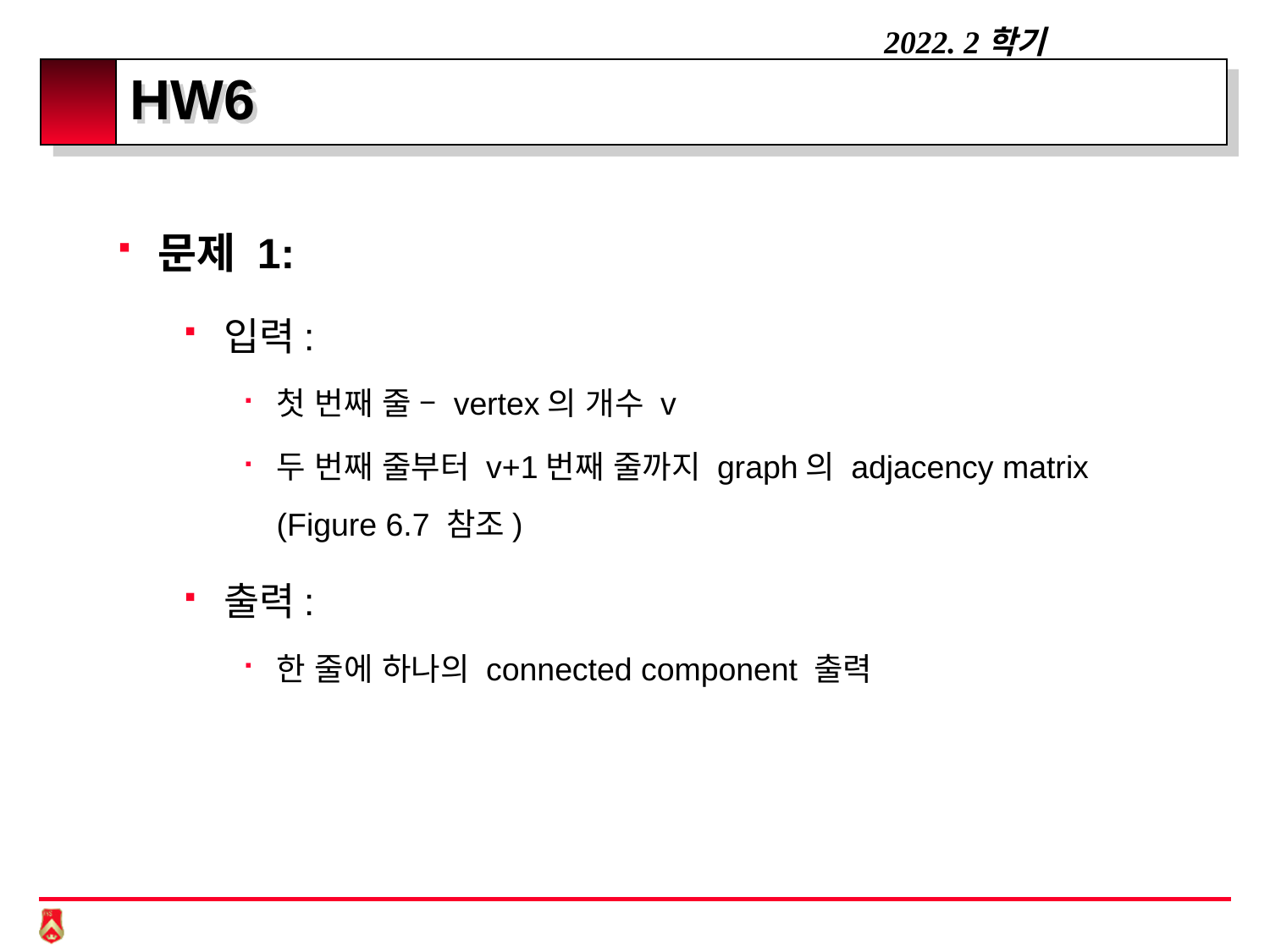

# HW6

문제 1:
입력:
첫 번째 줄 – vertex의 개수 v
두 번째 줄부터 v+1번째 줄까지 graph의 adjacency matrix
(Figure 6.7 참조)
출력:
한 줄에 하나의 connected component 출력